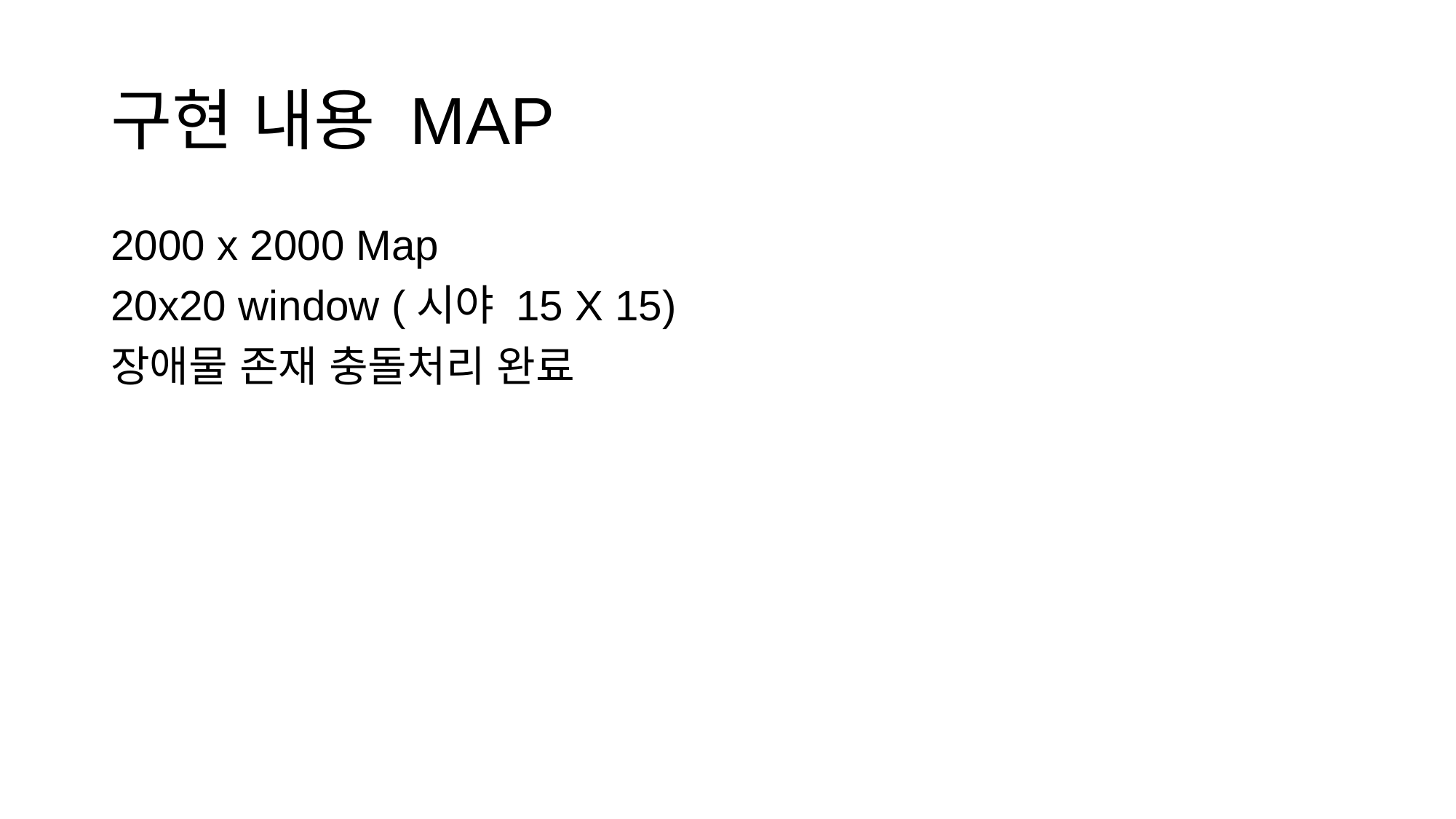

# 구현 내용 MAP
2000 x 2000 Map
20x20 window (시야 15 X 15)
장애물 존재 충돌처리 완료